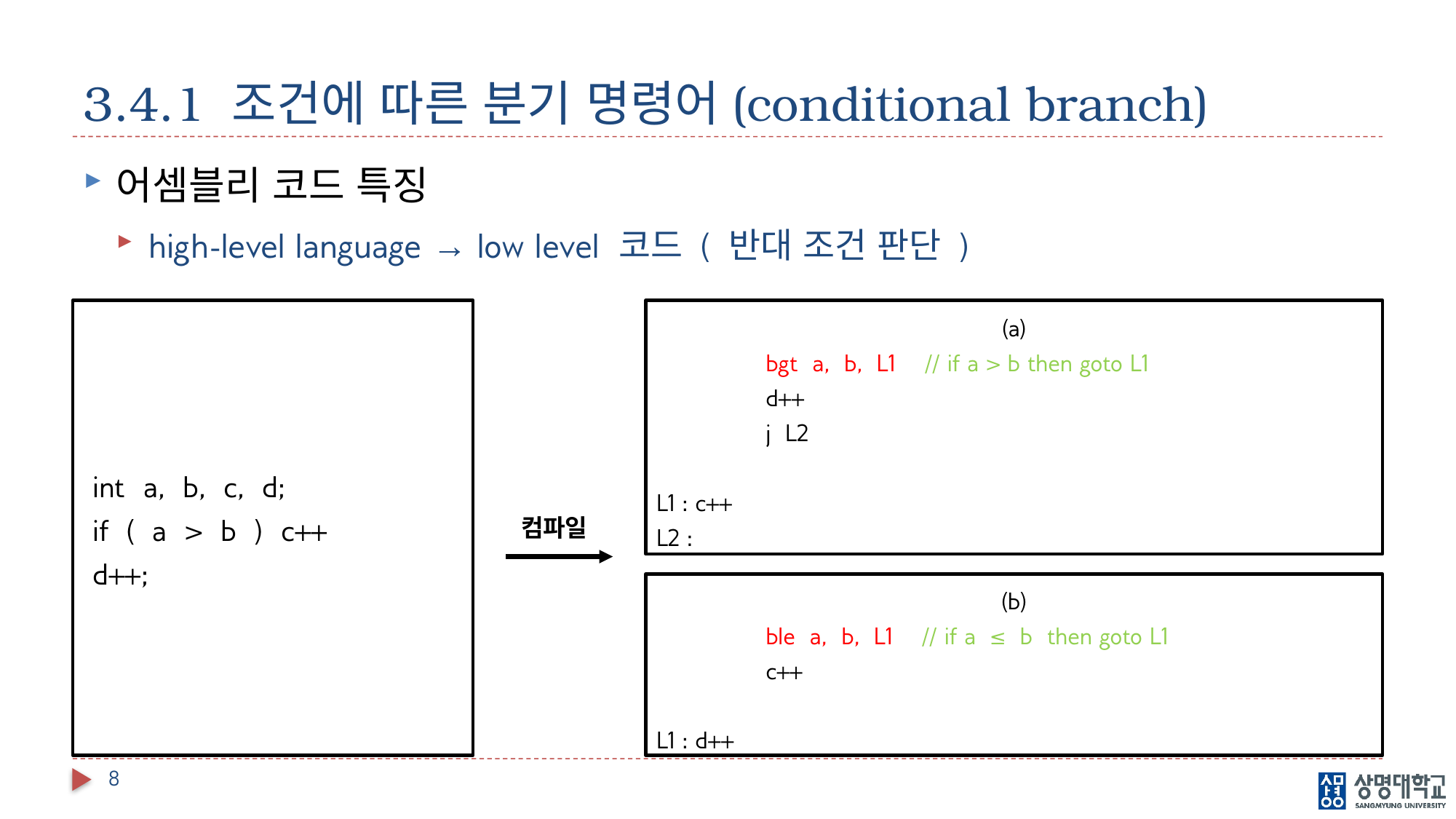

# 3.4.1 조건에 따른 분기 명령어(conditional branch)
어셈블리 코드 특징
high-level language → low level 코드 ( 반대 조건 판단 )

(a)
	bgt  a,  b,  L1    // if a > b then goto L1
	d++
	j  L2

L1 : c++
L2 :
 int  a,  b,  c,  d;
 if  (  a  >  b  )  c++
 d++;
컴파일

(b)
	ble  a,  b,  L1    // if a  ≤  b  then goto L1
	c++

L1 : d++
8